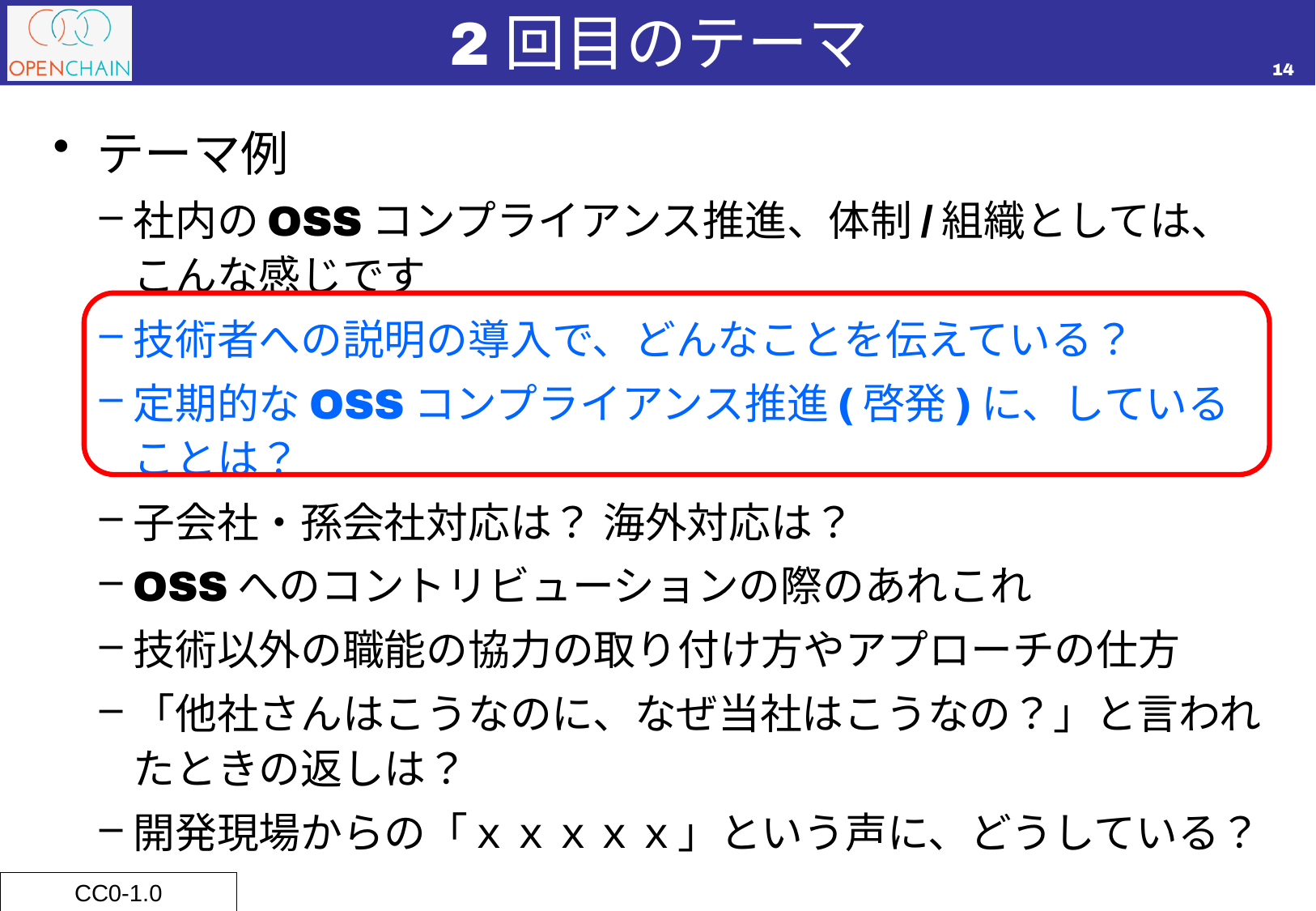

# 2回目のテーマ
14
テーマ例
社内のOSSコンプライアンス推進、体制/組織としては、こんな感じです
技術者への説明の導入で、どんなことを伝えている？
定期的なOSSコンプライアンス推進(啓発)に、していることは？
子会社・孫会社対応は？ 海外対応は？
OSSへのコントリビューションの際のあれこれ
技術以外の職能の協力の取り付け方やアプローチの仕方
「他社さんはこうなのに、なぜ当社はこうなの？」と言われたときの返しは？
開発現場からの「ｘｘｘｘｘ」という声に、どうしている？

CC0-1.0